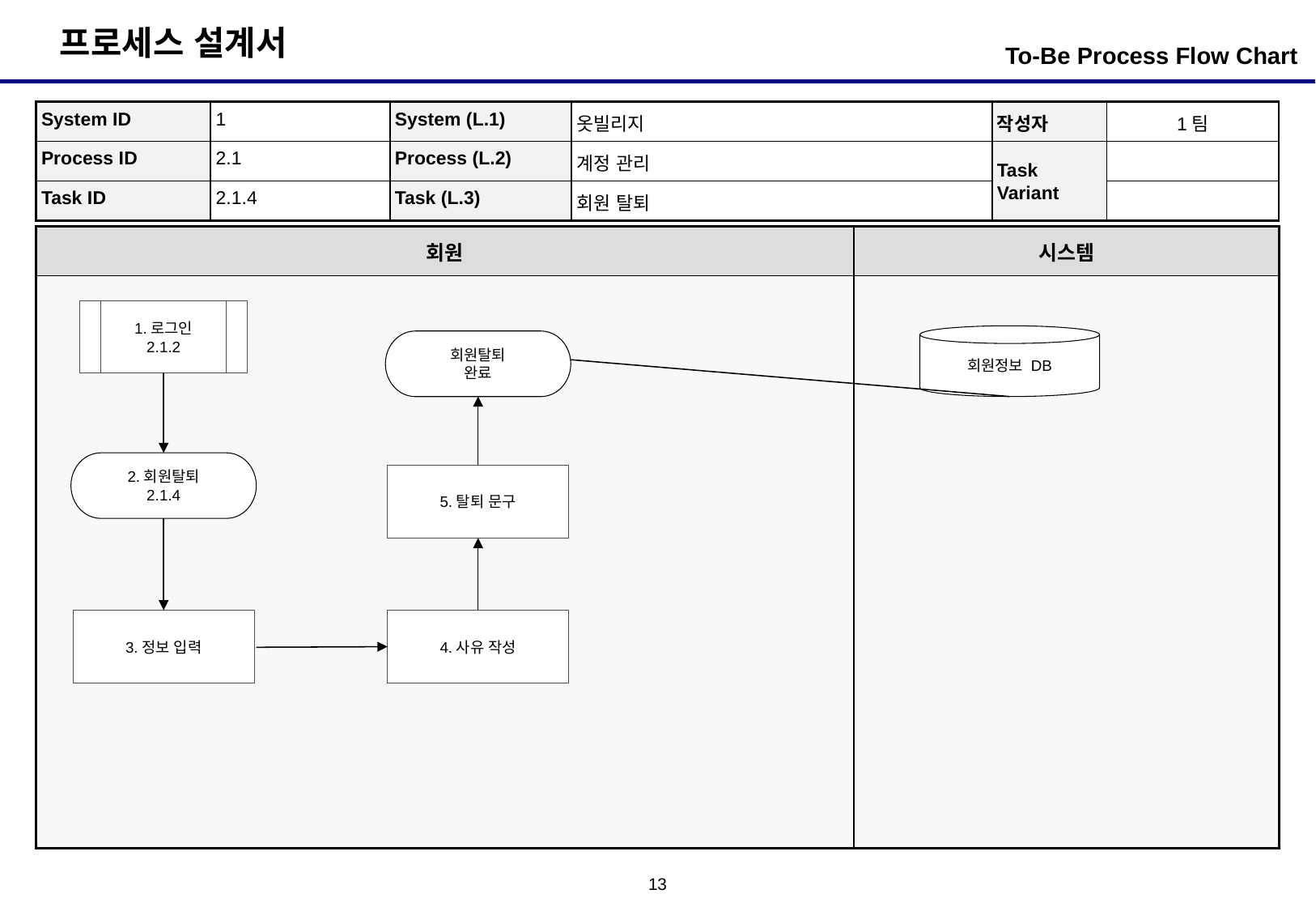

To-Be Process Flow Chart
| System ID | 1 | System (L.1) | 옷빌리지 | 작성자 | 1팀 |
| --- | --- | --- | --- | --- | --- |
| Process ID | 2.1 | Process (L.2) | 계정 관리 | Task Variant |  |
| Task ID | 2.1.4 | Task (L.3) | 회원 탈퇴 |  |  |
| 회원 | 시스템 |
| --- | --- |
|  |  |
1.로그인
2.1.2
회원정보 DB
회원탈퇴
완료
2.회원탈퇴
2.1.4
5.탈퇴 문구
3.정보 입력
4.사유 작성